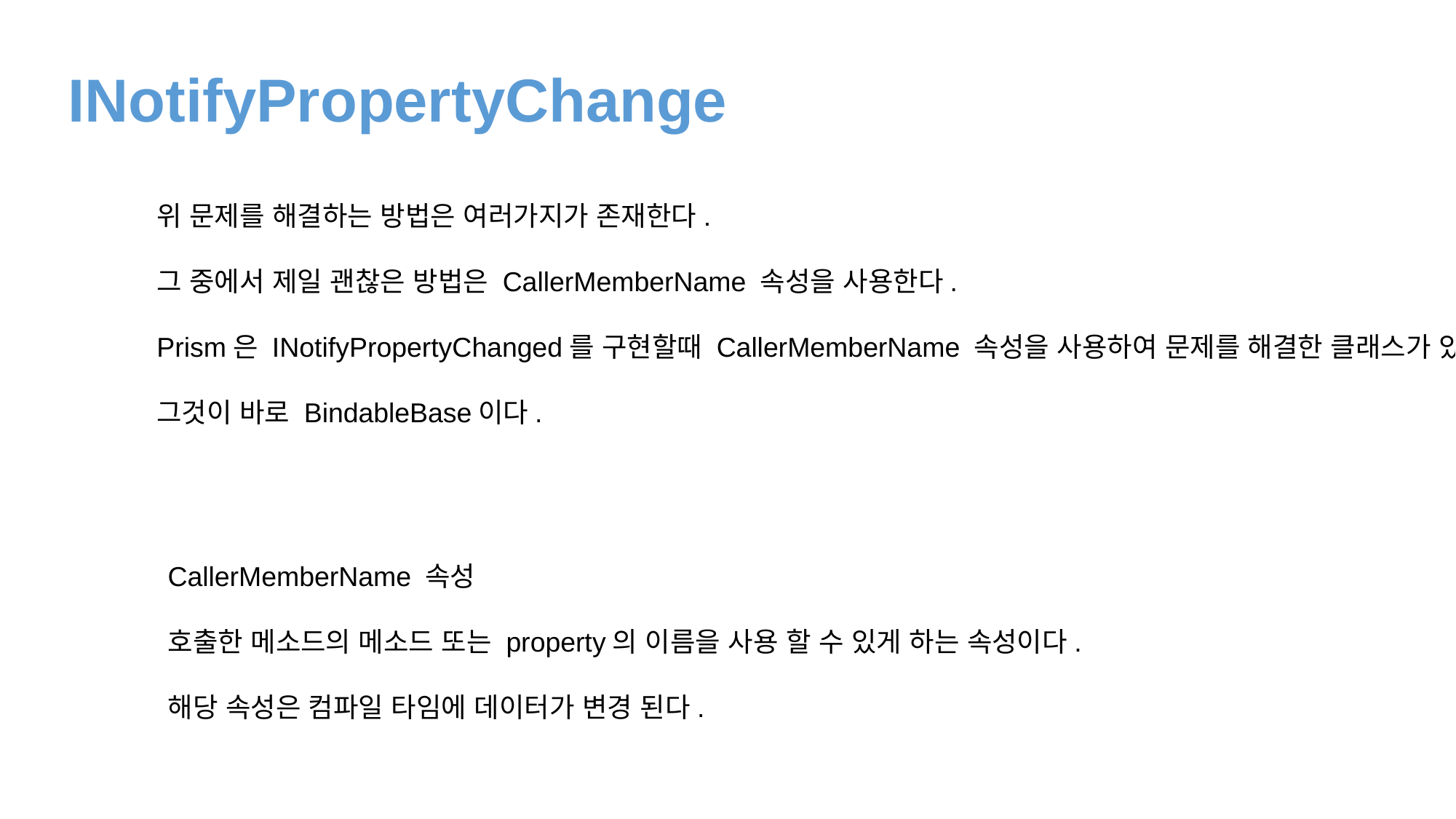

INotifyPropertyChange
위 문제를 해결하는 방법은 여러가지가 존재한다.

그 중에서 제일 괜찮은 방법은 CallerMemberName 속성을 사용한다.

Prism은 INotifyPropertyChanged를 구현할때 CallerMemberName 속성을 사용하여 문제를 해결한 클래스가 있다.

그것이 바로 BindableBase이다.

CallerMemberName 속성

호출한 메소드의 메소드 또는 property의 이름을 사용 할 수 있게 하는 속성이다.

해당 속성은 컴파일 타임에 데이터가 변경 된다.